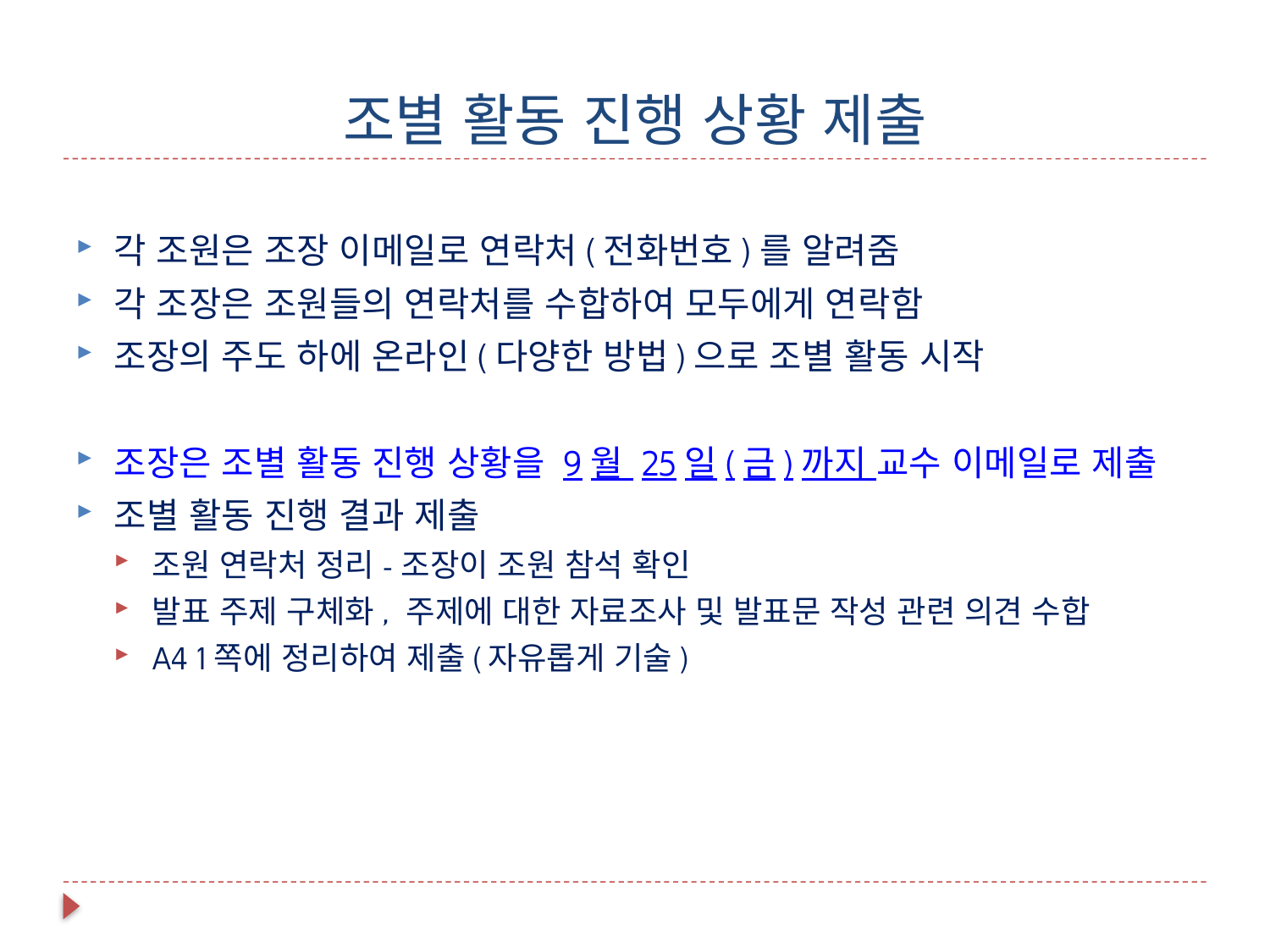

# 조별 활동 진행 상황 제출

각 조원은 조장 이메일로 연락처(전화번호)를 알려줌
각 조장은 조원들의 연락처를 수합하여 모두에게 연락함
조장의 주도 하에 온라인(다양한 방법)으로 조별 활동 시작

조장은 조별 활동 진행 상황을 9월 25일(금)까지 교수 이메일로 제출
조별 활동 진행 결과 제출
조원 연락처 정리-조장이 조원 참석 확인
발표 주제 구체화, 주제에 대한 자료조사 및 발표문 작성 관련 의견 수합
A4 1쪽에 정리하여 제출(자유롭게 기술)